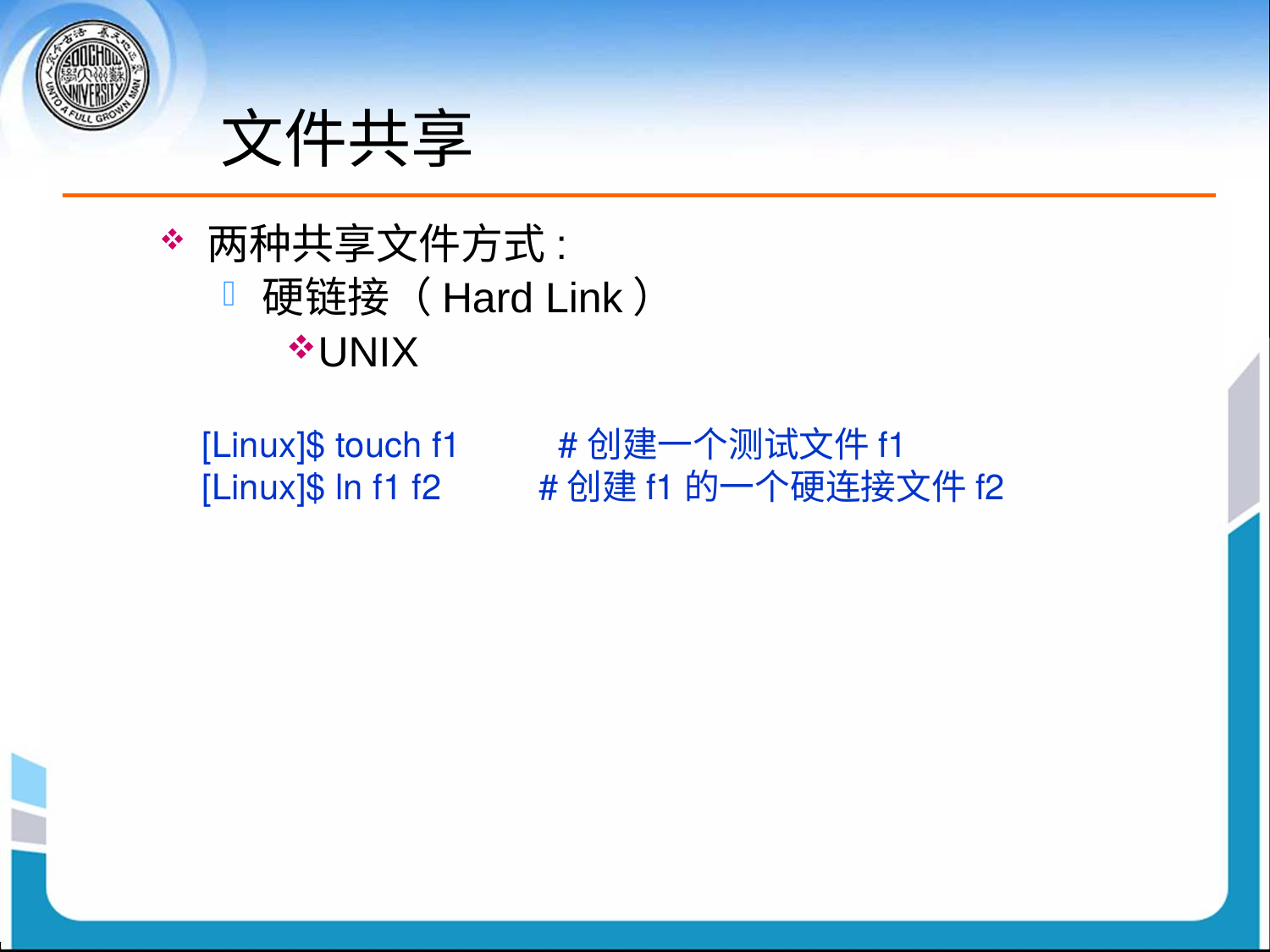

# 文件共享
两种共享文件方式:
硬链接（Hard Link）
UNIX

[Linux]$ touch f1          #创建一个测试文件f1
[Linux]$ ln f1 f2          #创建f1的一个硬连接文件f2